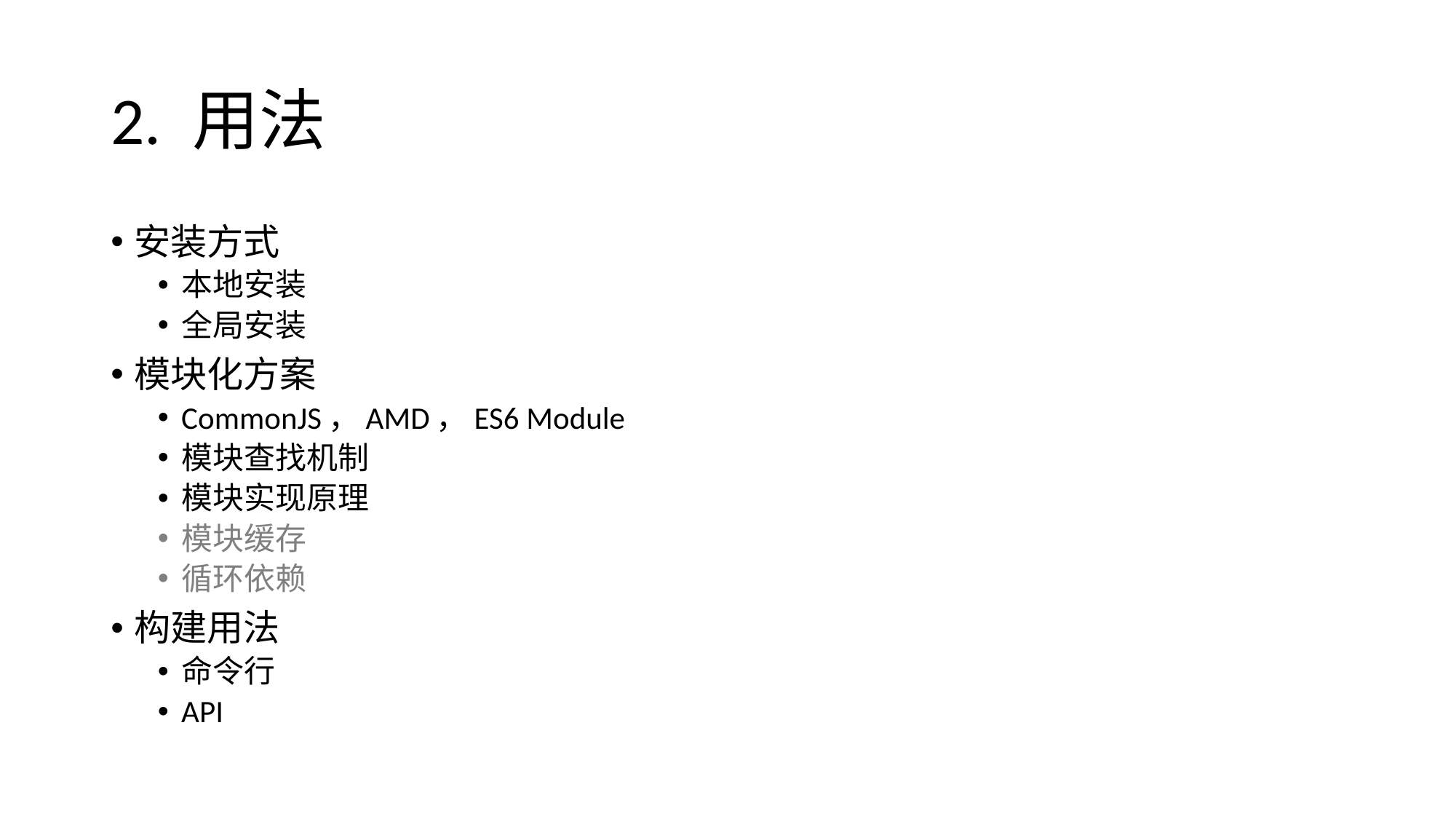

# 2. 用法
安装方式
本地安装
全局安装
模块化方案
CommonJS，AMD，ES6 Module
模块查找机制
模块实现原理
模块缓存
循环依赖
构建用法
命令行
API